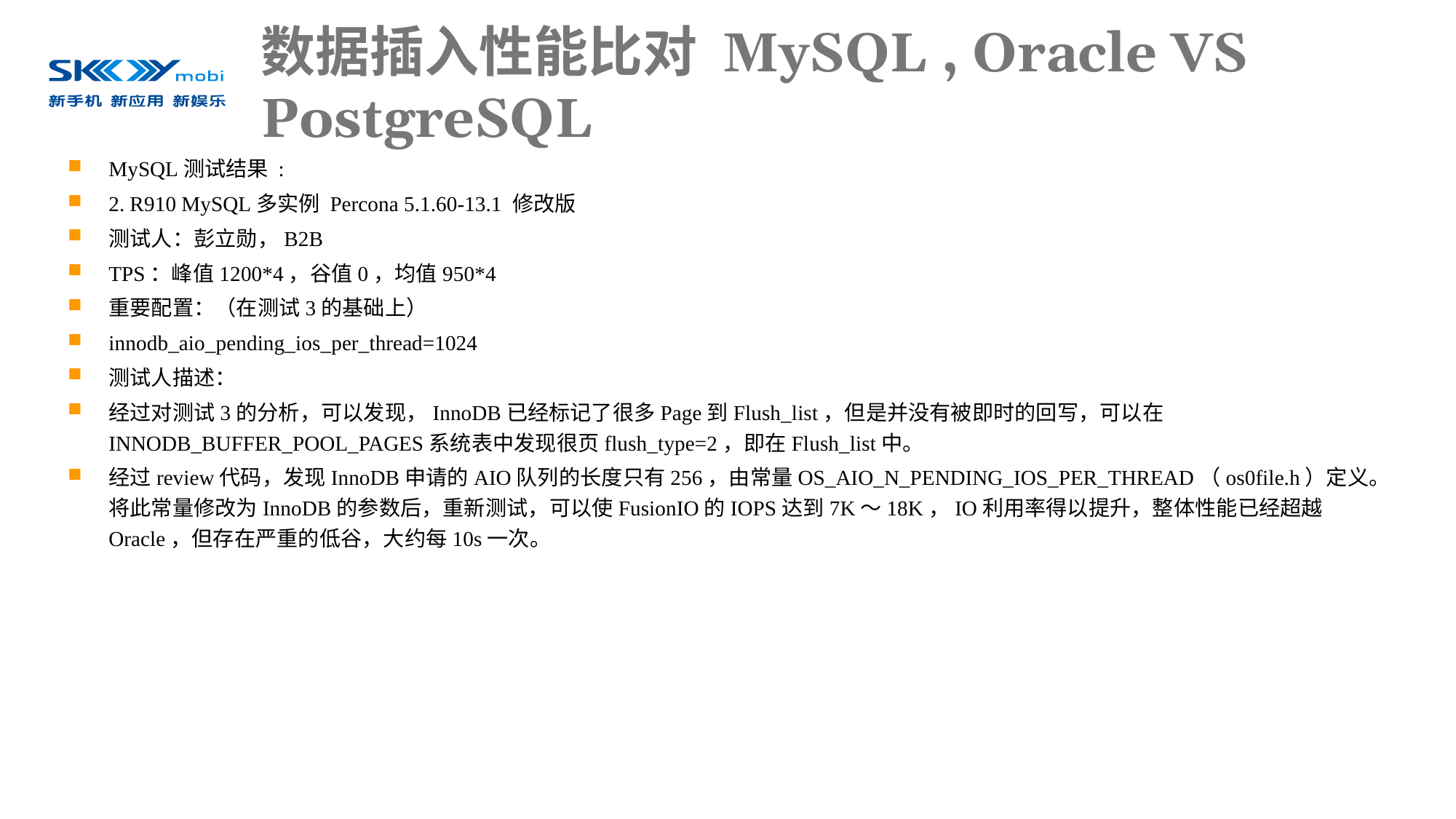

# 数据插入性能比对 MySQL , Oracle VS PostgreSQL
MySQL测试结果 :
2. R910 MySQL多实例 Percona 5.1.60-13.1 修改版
测试人：彭立勋，B2B
TPS：峰值1200*4，谷值0，均值950*4
重要配置：（在测试3的基础上）
innodb_aio_pending_ios_per_thread=1024
测试人描述：
经过对测试3的分析，可以发现，InnoDB已经标记了很多Page到Flush_list，但是并没有被即时的回写，可以在INNODB_BUFFER_POOL_PAGES系统表中发现很页flush_type=2，即在Flush_list中。
经过review代码，发现InnoDB申请的AIO队列的长度只有256，由常量OS_AIO_N_PENDING_IOS_PER_THREAD（os0file.h）定义。将此常量修改为InnoDB的参数后，重新测试，可以使FusionIO的IOPS达到7K～18K，IO利用率得以提升，整体性能已经超越Oracle，但存在严重的低谷，大约每10s一次。